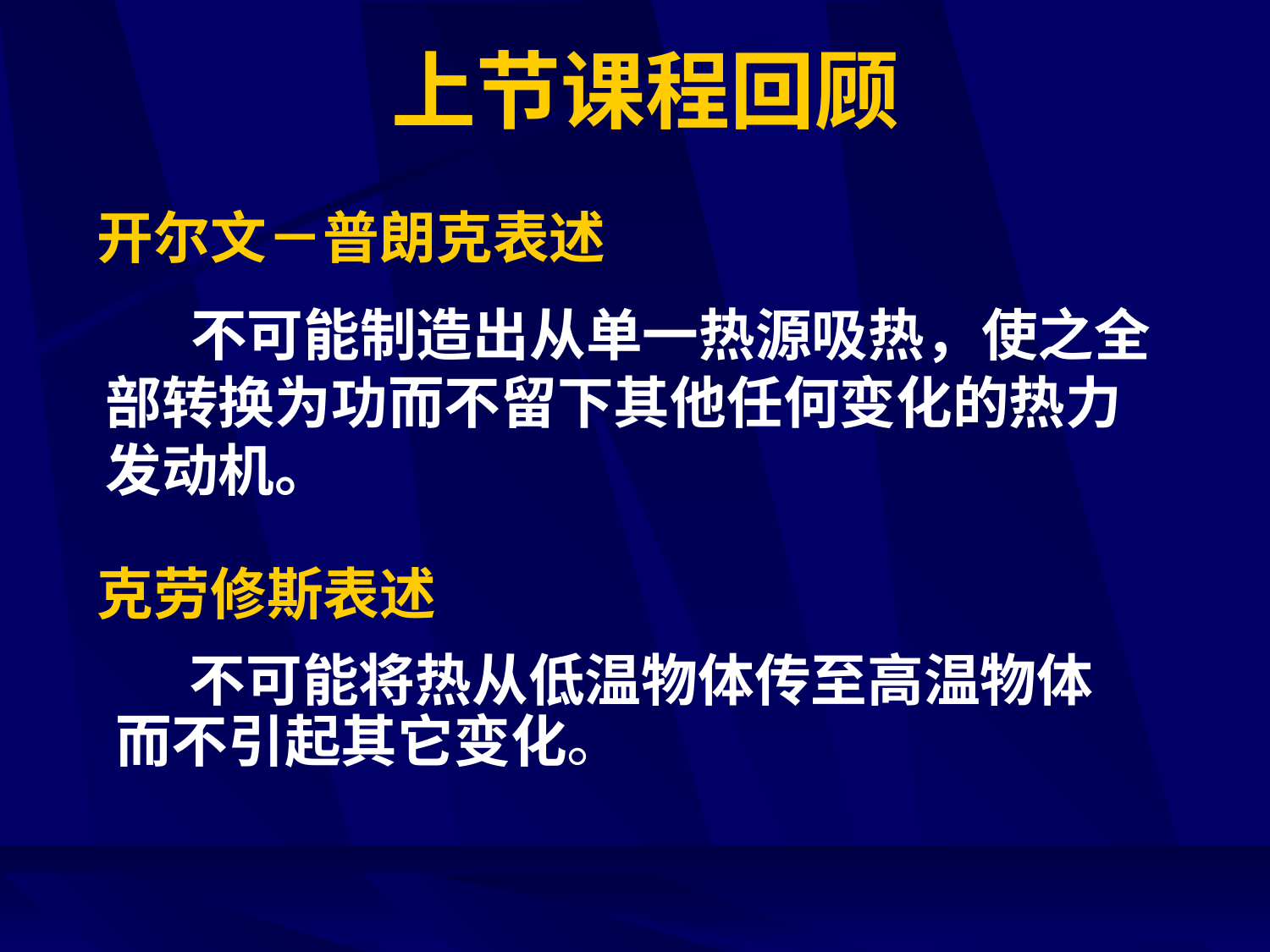

# 上节课程回顾
开尔文－普朗克表述
           不可能制造出从单一热源吸热，使之全部转换为功而不留下其他任何变化的热力发动机。
克劳修斯表述
          不可能将热从低温物体传至高温物体而不引起其它变化。